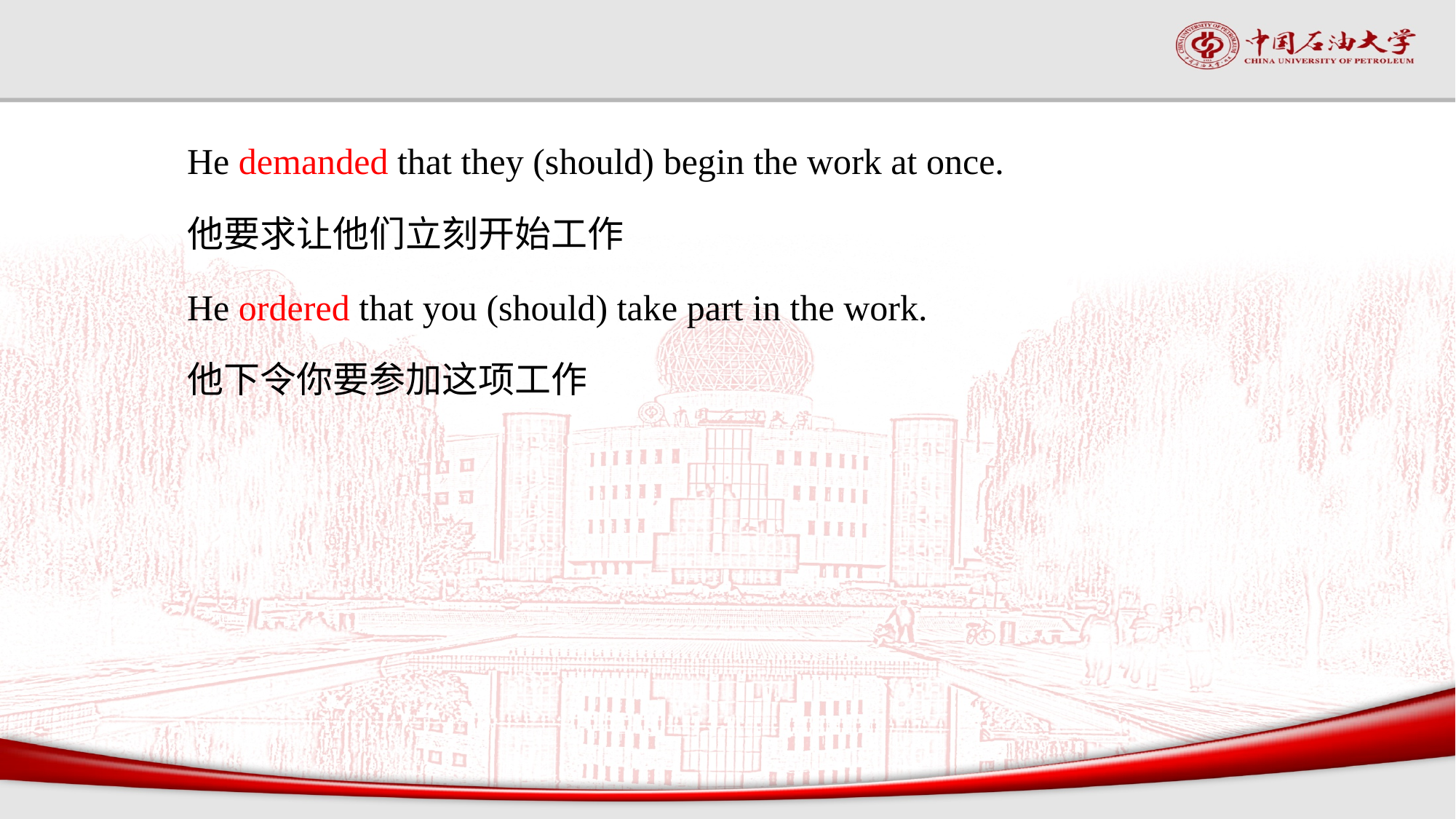

#
He demanded that they (should) begin the work at once.
他要求让他们立刻开始工作
He ordered that you (should) take part in the work.
他下令你要参加这项工作